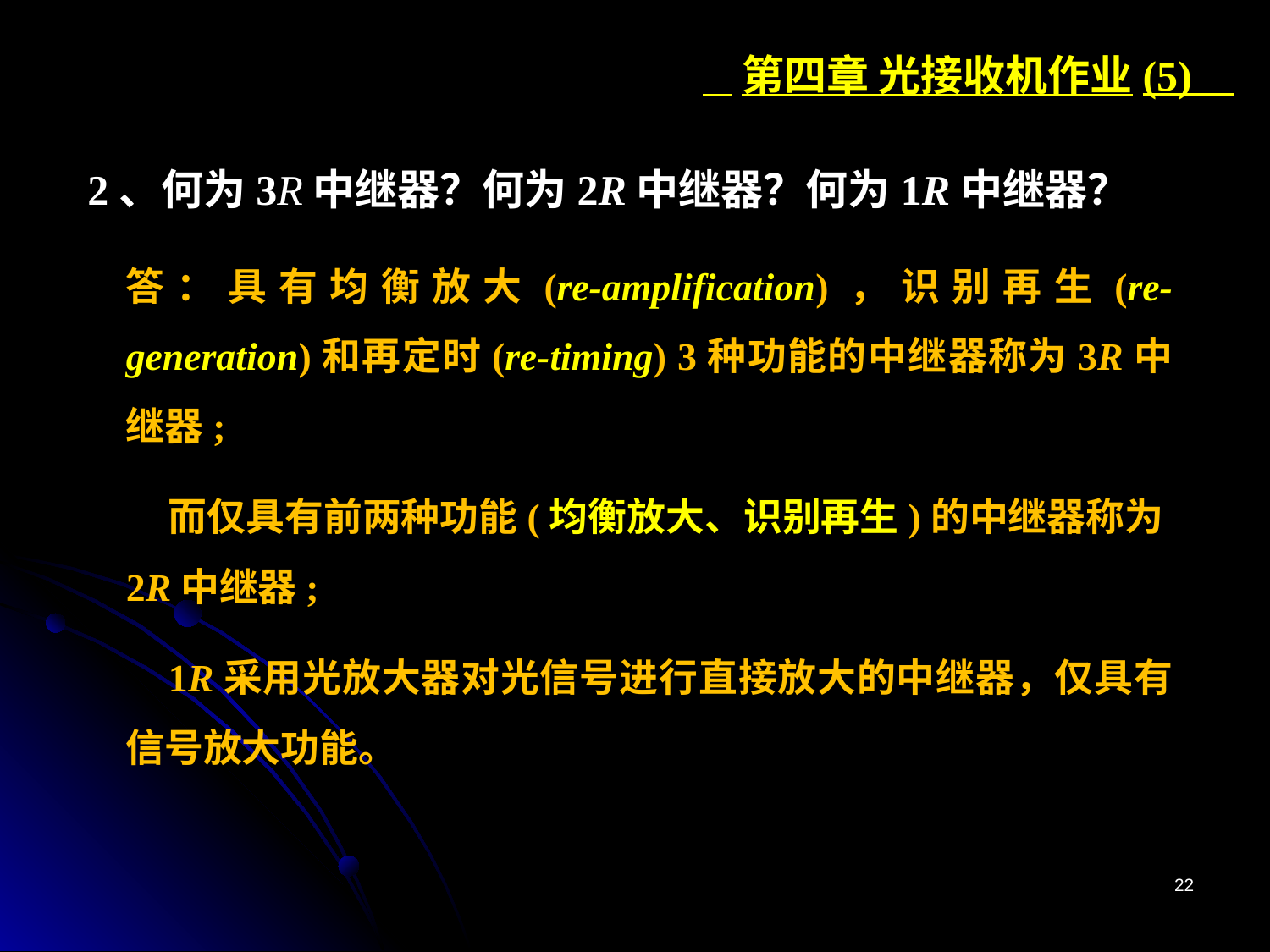

第四章 光接收机作业(5)
2、何为3R中继器？何为2R中继器？何为1R中继器？
答：具有均衡放大(re-amplification)，识别再生(re-generation)和再定时(re-timing) 3种功能的中继器称为3R中继器;
而仅具有前两种功能(均衡放大、识别再生)的中继器称为2R中继器;
1R采用光放大器对光信号进行直接放大的中继器，仅具有信号放大功能。
22